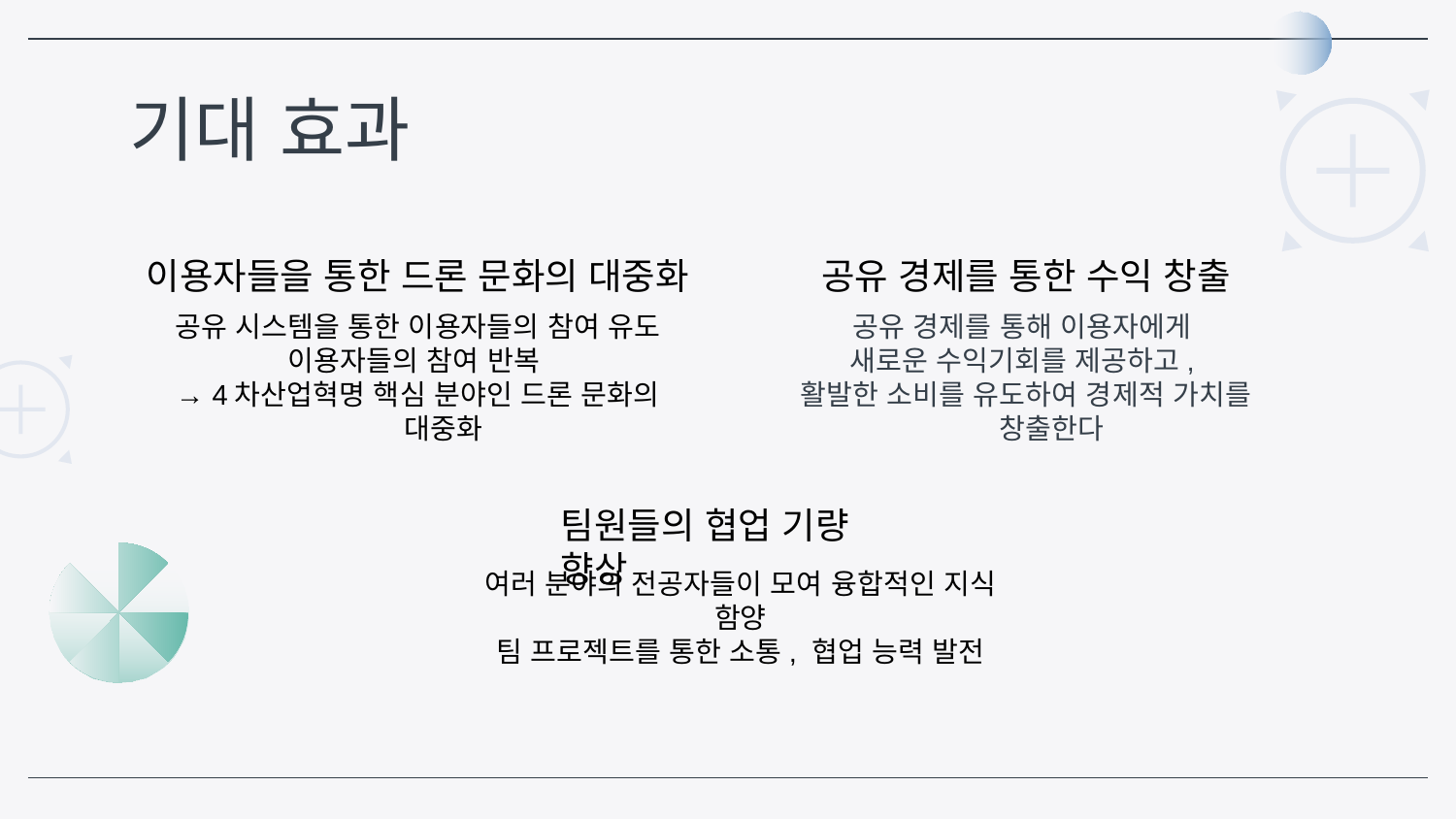

# 기대 효과

이용자들을 통한 드론 문화의 대중화
공유 경제를 통한 수익 창출
공유 시스템을 통한 이용자들의 참여 유도
이용자들의 참여 반복
→ 4차산업혁명 핵심 분야인 드론 문화의 대중화
공유 경제를 통해 이용자에게
새로운 수익기회를 제공하고,
활발한 소비를 유도하여 경제적 가치를 창출한다
팀원들의 협업 기량 향상

여러 분야의 전공자들이 모여 융합적인 지식 함양
팀 프로젝트를 통한 소통, 협업 능력 발전